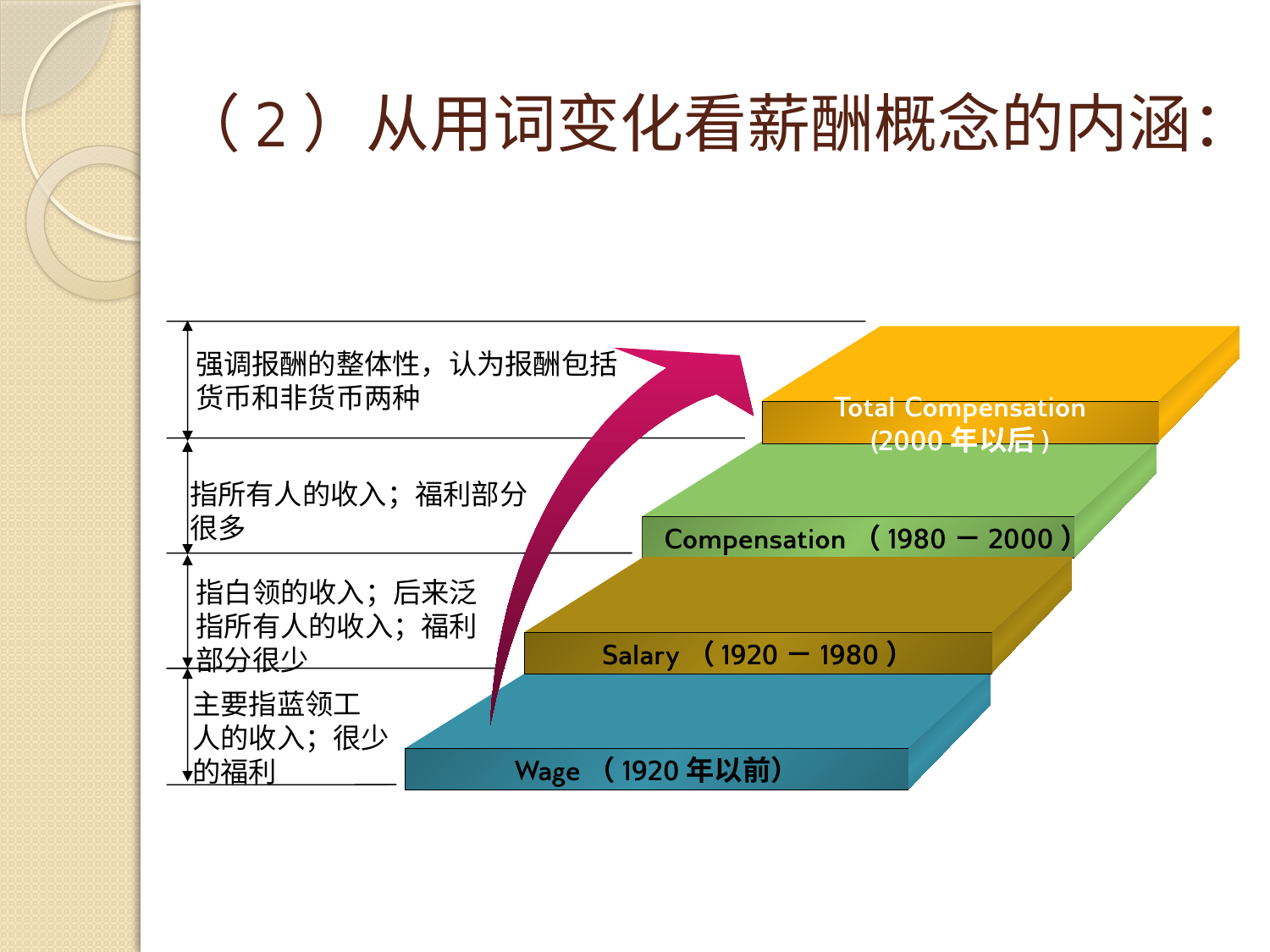

# （2）从用词变化看薪酬概念的内涵：

Total Compensation
(2000年以后)

    Compensation（1980－2000）

Salary（1920－1980）

Wage（1920年以前）
 强调报酬的整体性，认为报酬包括
 货币和非货币两种

指所有人的收入；福利部分
很多

指白领的收入；后来泛
指所有人的收入；福利
部分很少

主要指蓝领工
人的收入；很少
的福利